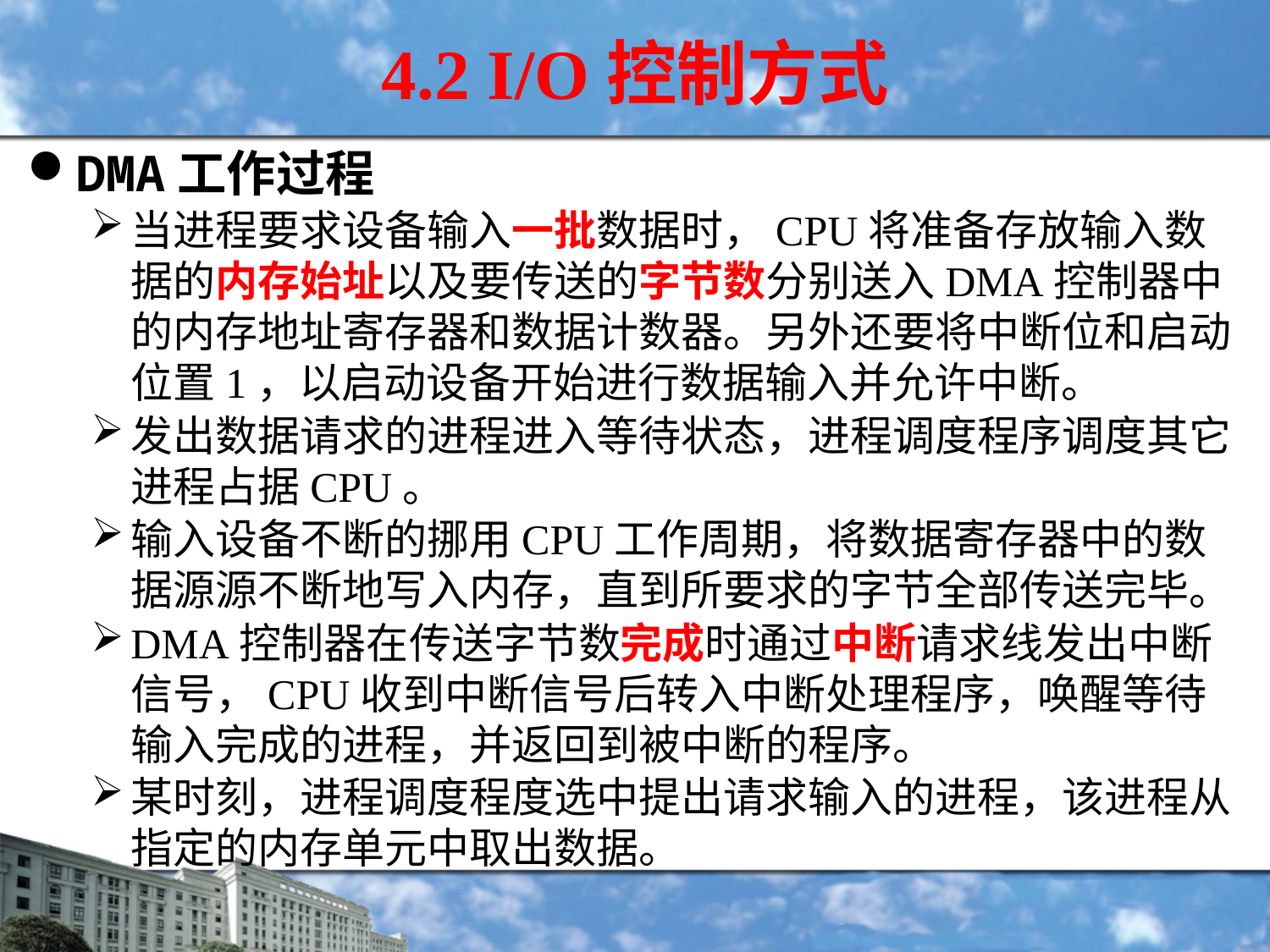

4.2 I/O控制方式
DMA工作过程
当进程要求设备输入一批数据时，CPU将准备存放输入数据的内存始址以及要传送的字节数分别送入DMA控制器中的内存地址寄存器和数据计数器。另外还要将中断位和启动位置1，以启动设备开始进行数据输入并允许中断。
发出数据请求的进程进入等待状态，进程调度程序调度其它进程占据CPU。
输入设备不断的挪用CPU工作周期，将数据寄存器中的数据源源不断地写入内存，直到所要求的字节全部传送完毕。
DMA控制器在传送字节数完成时通过中断请求线发出中断信号，CPU收到中断信号后转入中断处理程序，唤醒等待输入完成的进程，并返回到被中断的程序。
某时刻，进程调度程度选中提出请求输入的进程，该进程从指定的内存单元中取出数据。